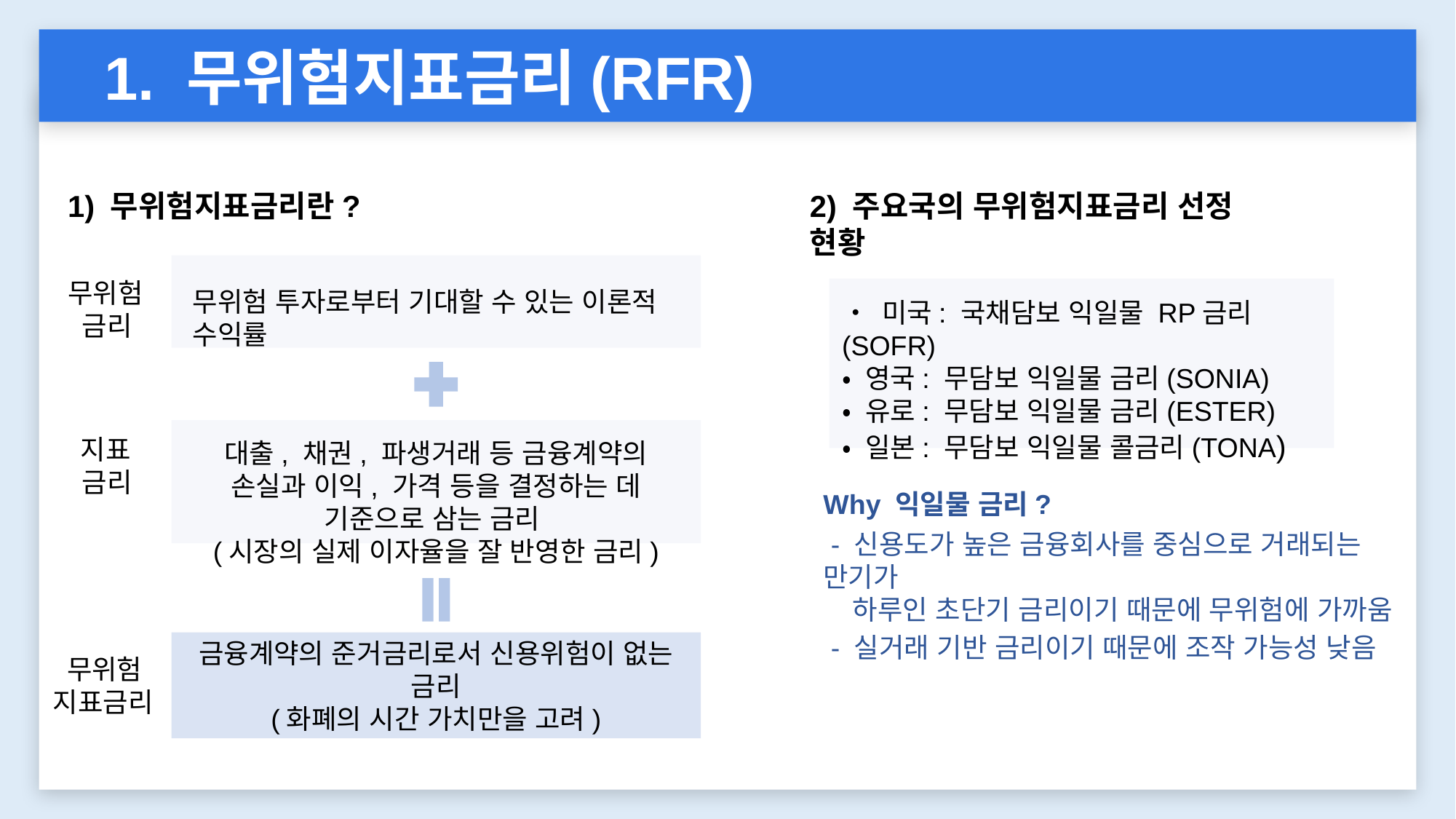

1. 무위험지표금리(RFR)

1) 무위험지표금리란?
2) 주요국의 무위험지표금리 선정 현황

무위험
 금리

무위험 투자로부터 기대할 수 있는 이론적  수익률
• 미국: 국채담보 익일물 RP금리(SOFR)
• 영국: 무담보 익일물 금리(SONIA)
• 유로: 무담보 익일물 금리(ESTER)
• 일본: 무담보 익일물 콜금리(TONA)

 지표
 금리
대출, 채권, 파생거래 등 금융계약의 손실과 이익, 가격 등을 결정하는 데 기준으로 삼는 금리
(시장의 실제 이자율을 잘 반영한 금리)
Why 익일물 금리?

 - 신용도가 높은 금융회사를 중심으로 거래되는 만기가
   하루인 초단기 금리이기 때문에 무위험에 가까움

 - 실거래 기반 금리이기 때문에 조작 가능성 낮음

금융계약의 준거금리로서 신용위험이 없는 금리
(화폐의 시간 가치만을 고려)
 무위험
지표금리